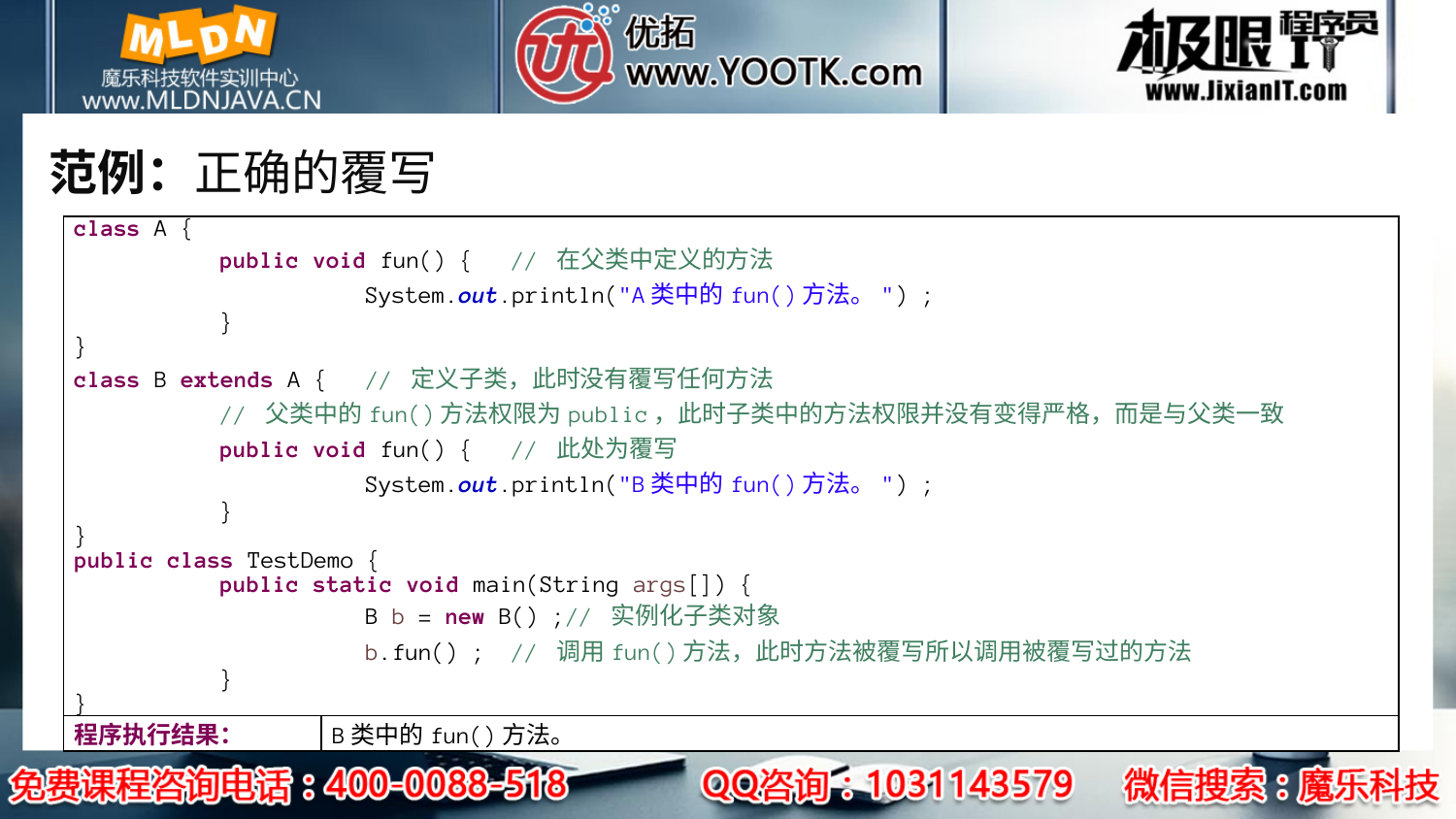

# 范例：正确的覆写
| class A { public void fun() { // 在父类中定义的方法 System.out.println("A类中的fun()方法。") ; } } class B extends A { // 定义子类，此时没有覆写任何方法 // 父类中的fun()方法权限为public，此时子类中的方法权限并没有变得严格，而是与父类一致 public void fun() { // 此处为覆写 System.out.println("B类中的fun()方法。") ; } } public class TestDemo { public static void main(String args[]) { B b = new B() ;// 实例化子类对象 b.fun() ; // 调用fun()方法，此时方法被覆写所以调用被覆写过的方法 } } |  |
| --- | --- |
| 程序执行结果： | B类中的fun()方法。 |